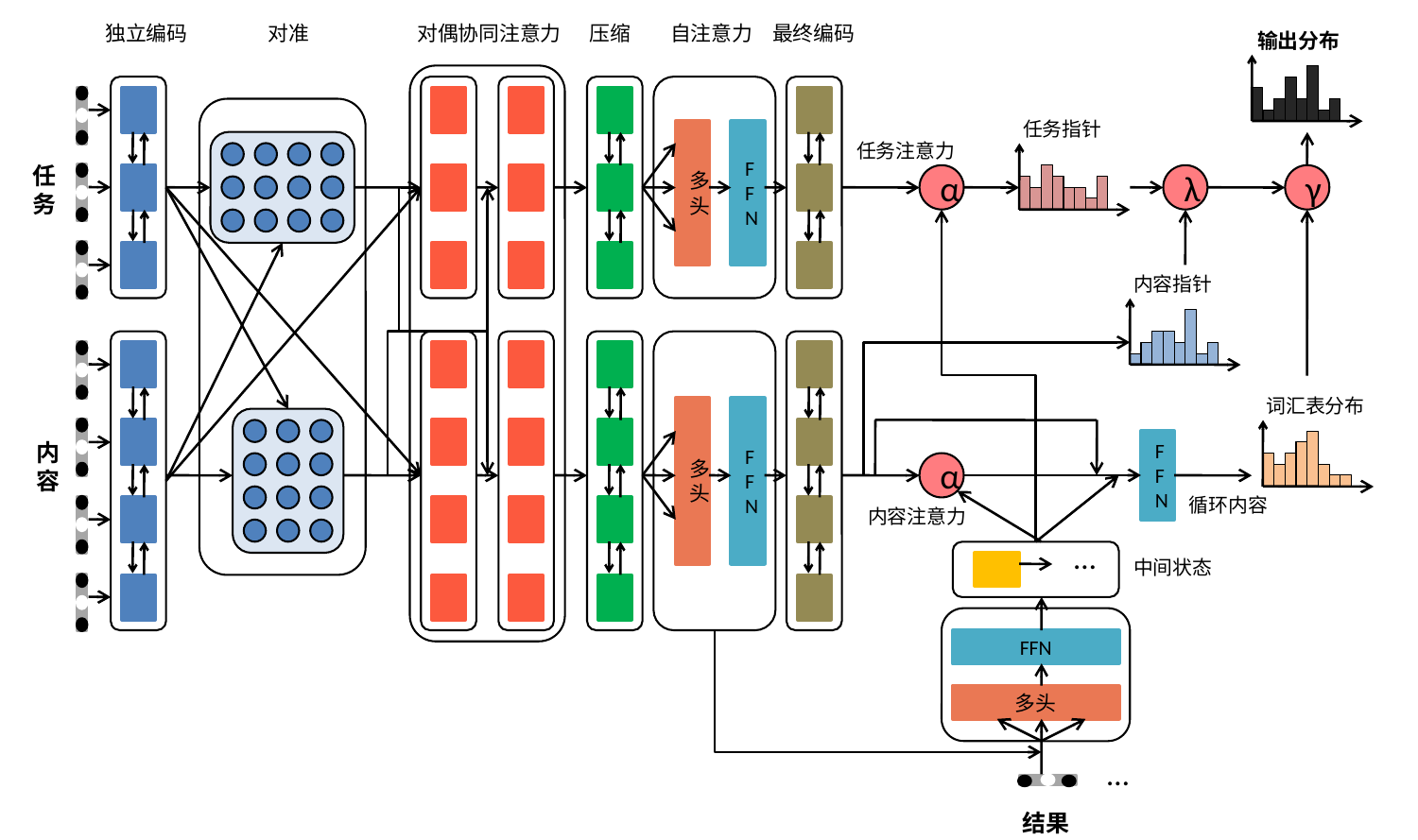

独立编码
对准
对偶协同注意力
压缩
自注意力
最终编码
输出分布

任务指针

多头
FFN

任务注意力

任
务
α

λ
γ

内容指针

词汇表分布

多头
FFN

内
容
FFN

α

循环内容
内容注意力

 …

中间状态

FFN

多头

 …

结果